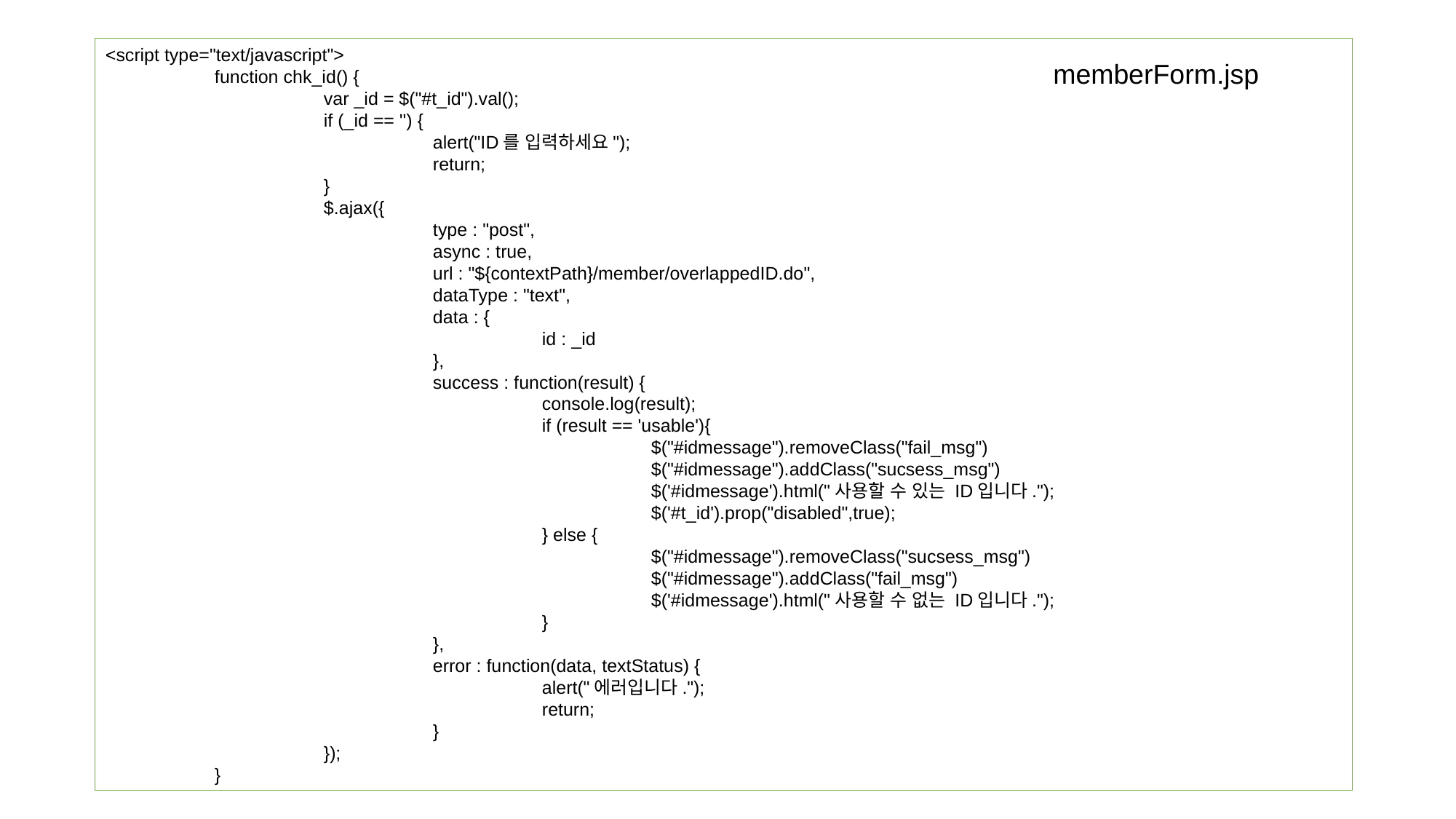

<script type="text/javascript">
	function chk_id() {
		var _id = $("#t_id").val();
		if (_id == '') {
			alert("ID를 입력하세요");
			return;
		}
		$.ajax({
			type : "post",
			async : true,
			url : "${contextPath}/member/overlappedID.do",
			dataType : "text",
			data : {
				id : _id
			},
			success : function(result) {
				console.log(result);
				if (result == 'usable'){
					$("#idmessage").removeClass("fail_msg")
					$("#idmessage").addClass("sucsess_msg")
					$('#idmessage').html("사용할 수 있는 ID입니다.");
					$('#t_id').prop("disabled",true);
				} else {
					$("#idmessage").removeClass("sucsess_msg")
					$("#idmessage").addClass("fail_msg")
					$('#idmessage').html("사용할 수 없는 ID입니다.");
				}
			},
			error : function(data, textStatus) {
				alert("에러입니다.");
				return;
			}
		});
	}
memberForm.jsp